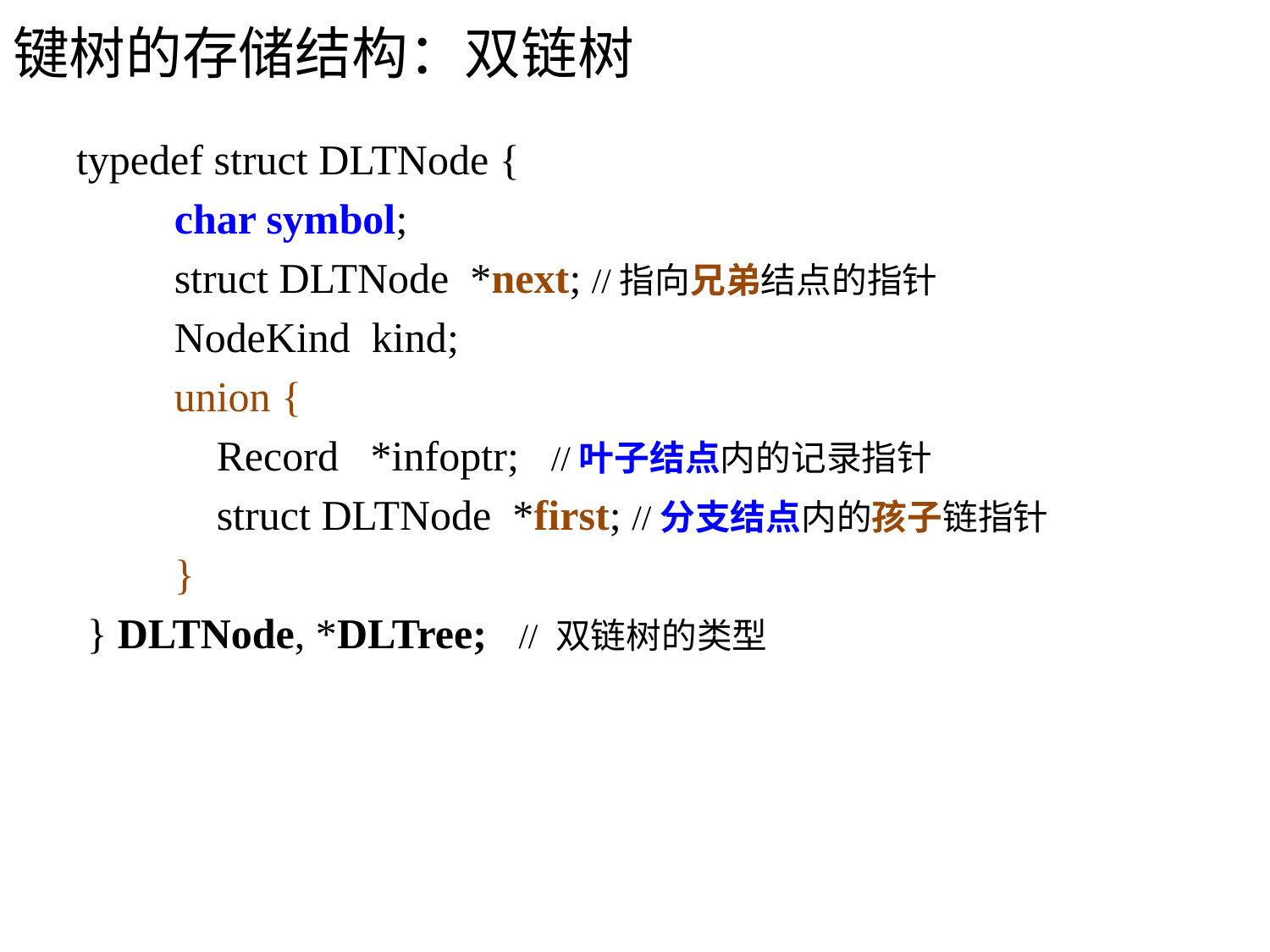

# 键树的存储结构：双链树
typedef struct DLTNode {
 char symbol;
 struct DLTNode  *next; //指向兄弟结点的指针
 NodeKind  kind;
 union {
     Record   *infoptr;   //叶子结点内的记录指针
     struct DLTNode  *first; //分支结点内的孩子链指针
 }
 } DLTNode, *DLTree;   // 双链树的类型